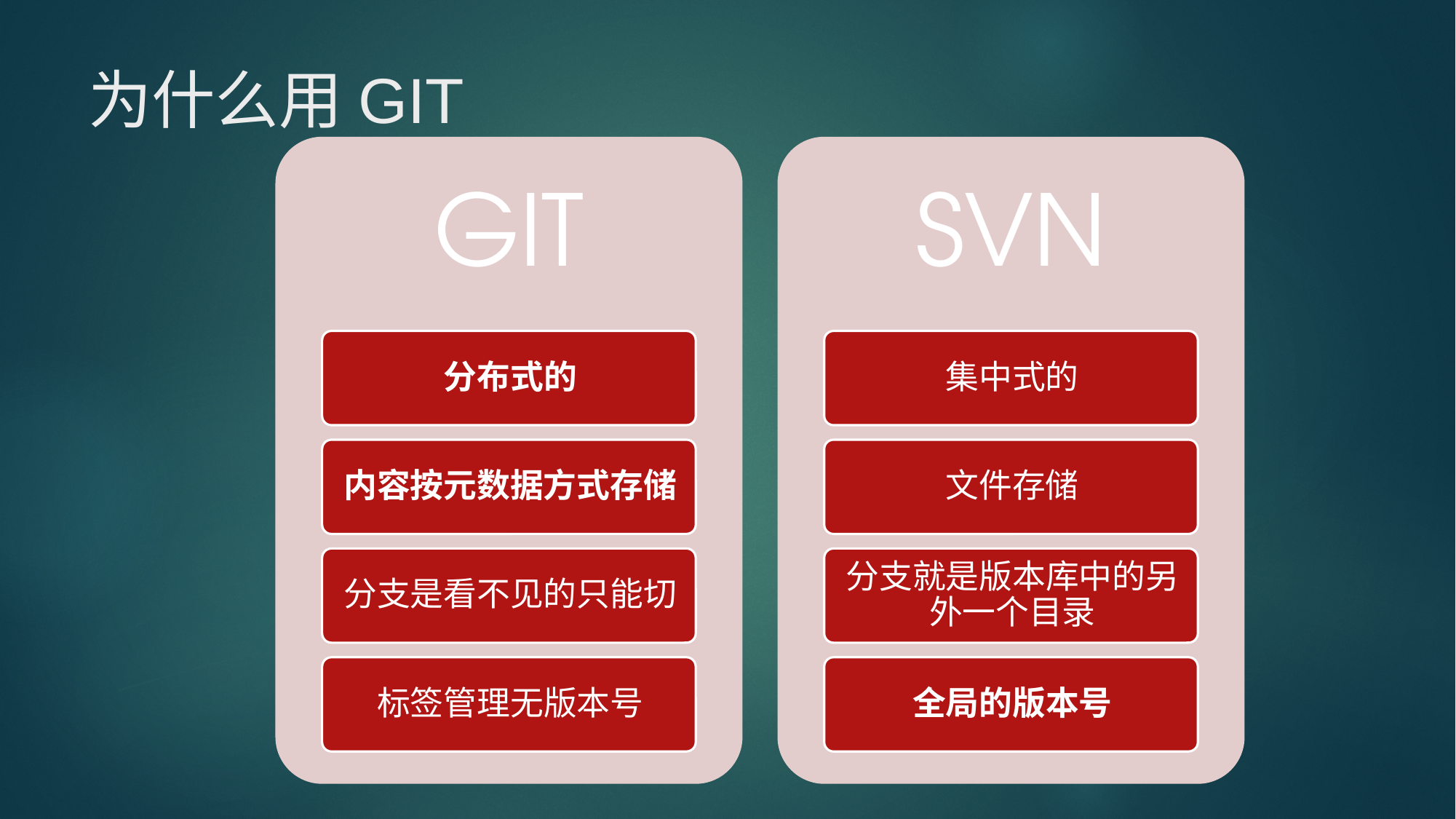

# 为什么用GIT
GIT
分布式的
内容按元数据方式存储
分支是看不见的只能切
标签管理无版本号
SVN
集中式的
文件存储
分支就是版本库中的另外一个目录
全局的版本号